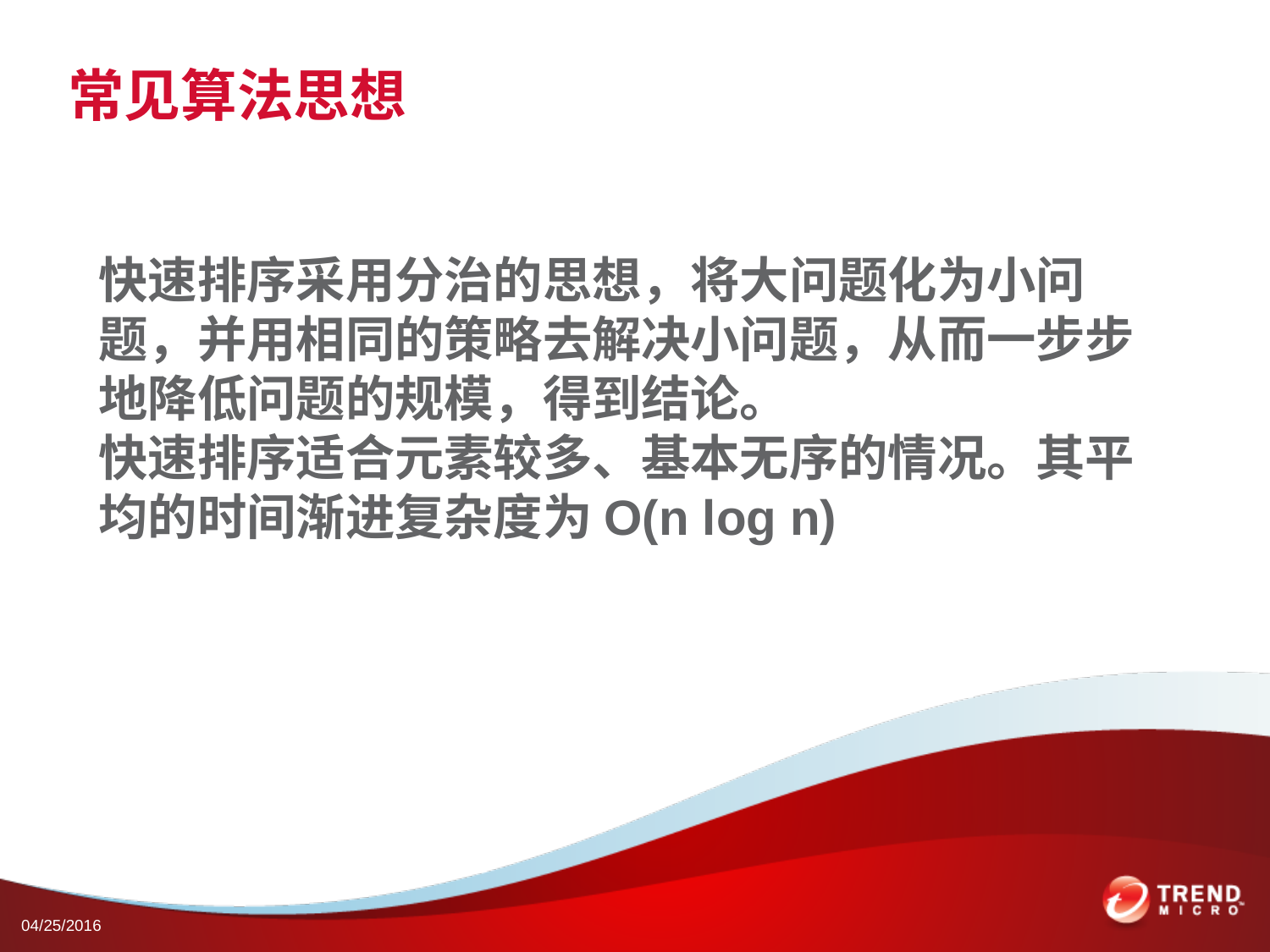

# 常见算法思想
快速排序采用分治的思想，将大问题化为小问题，并用相同的策略去解决小问题，从而一步步地降低问题的规模，得到结论。
快速排序适合元素较多、基本无序的情况。其平均的时间渐进复杂度为O(n log n)
04/25/2016